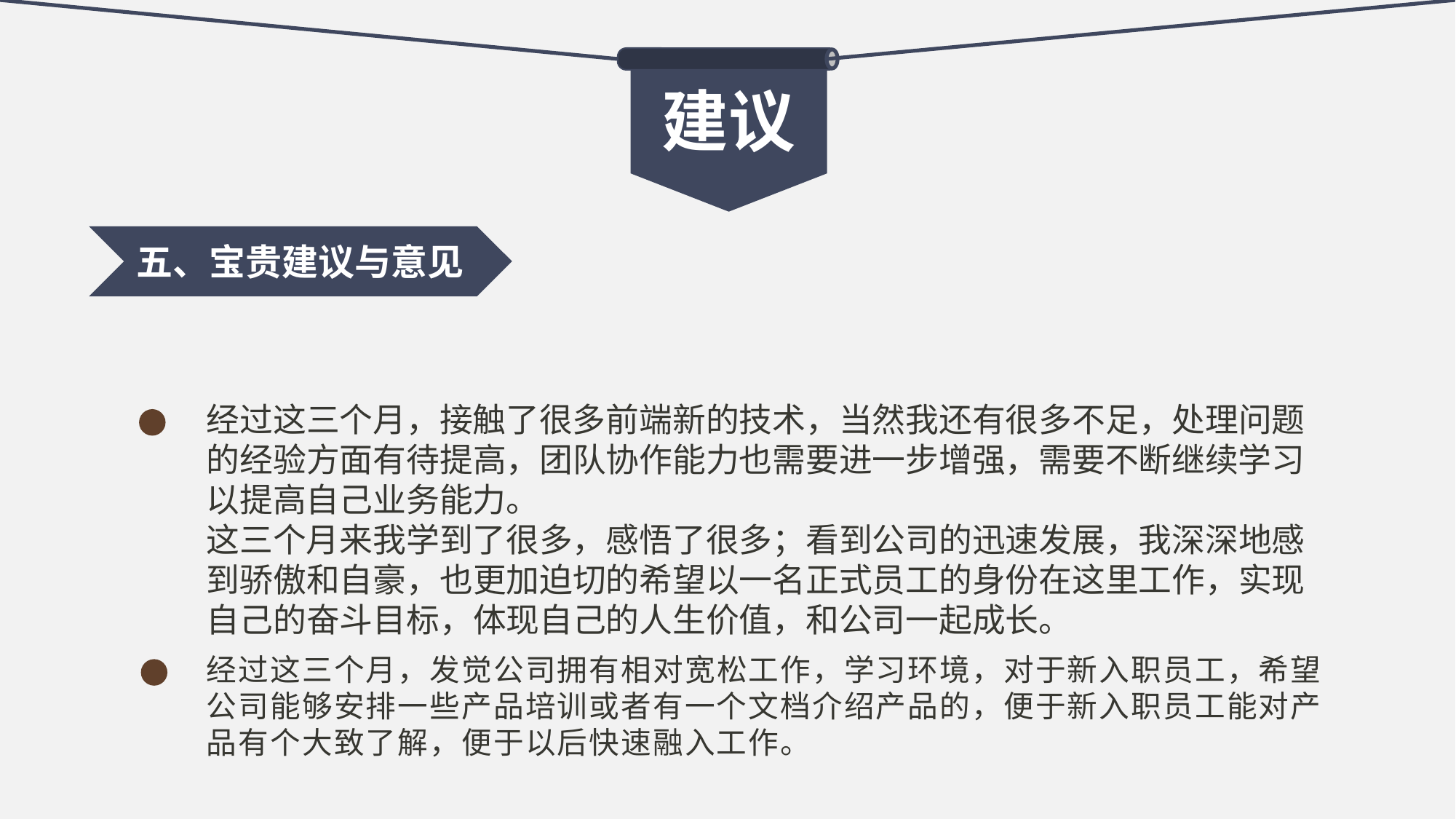

建议
五、宝贵建议与意见
经过这三个月，接触了很多前端新的技术，当然我还有很多不足，处理问题的经验方面有待提高，团队协作能力也需要进一步增强，需要不断继续学习以提高自己业务能力。
这三个月来我学到了很多，感悟了很多；看到公司的迅速发展，我深深地感到骄傲和自豪，也更加迫切的希望以一名正式员工的身份在这里工作，实现自己的奋斗目标，体现自己的人生价值，和公司一起成长。

经过这三个月，发觉公司拥有相对宽松工作，学习环境，对于新入职员工，希望公司能够安排一些产品培训或者有一个文档介绍产品的，便于新入职员工能对产品有个大致了解，便于以后快速融入工作。